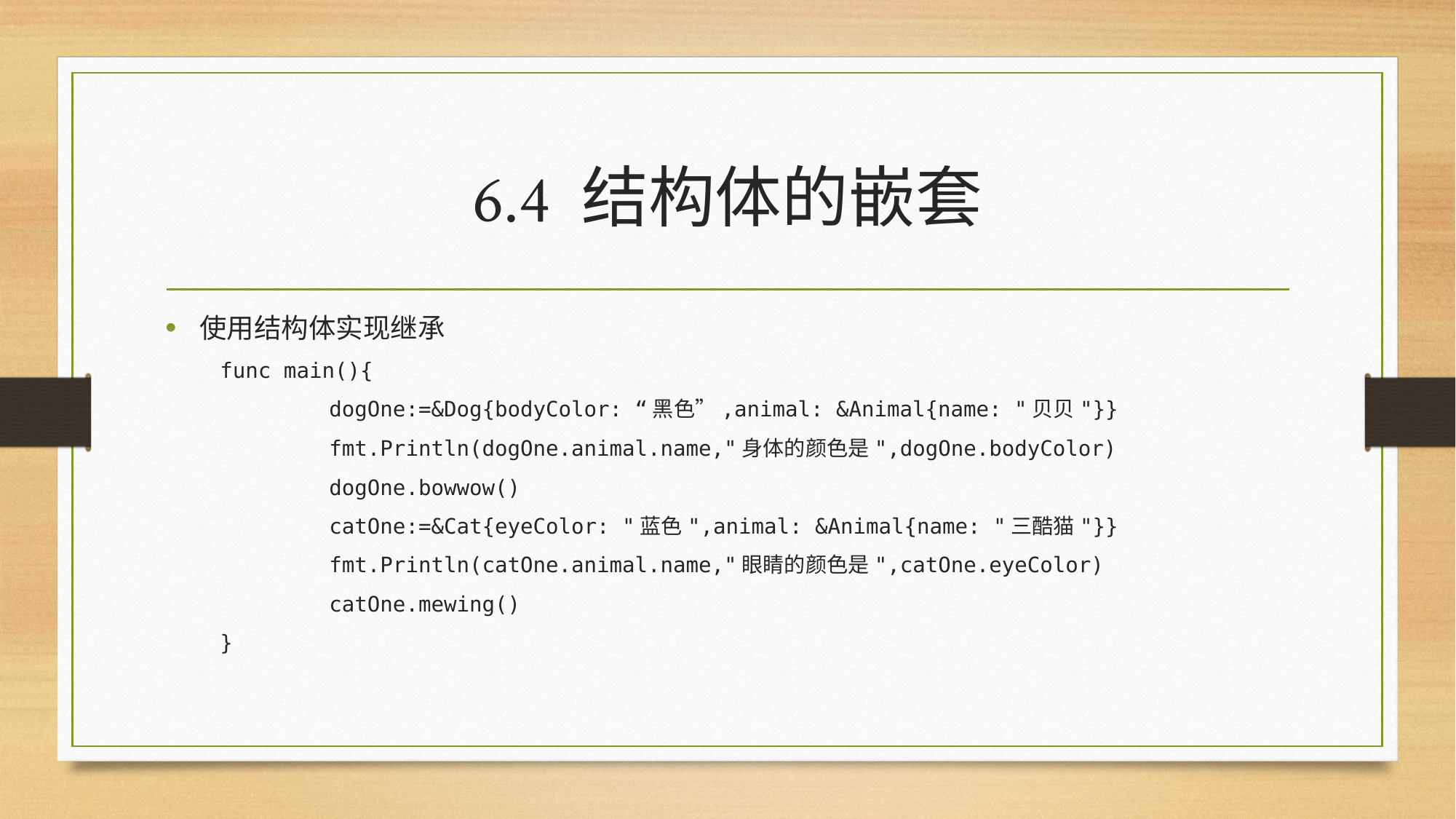

# 6.4 结构体的嵌套
使用结构体实现继承
func main(){
	dogOne:=&Dog{bodyColor: “黑色”,animal: &Animal{name: "贝贝"}}
	fmt.Println(dogOne.animal.name,"身体的颜色是",dogOne.bodyColor)
	dogOne.bowwow()
	catOne:=&Cat{eyeColor: "蓝色",animal: &Animal{name: "三酷猫"}}
	fmt.Println(catOne.animal.name,"眼睛的颜色是",catOne.eyeColor)
	catOne.mewing()
}